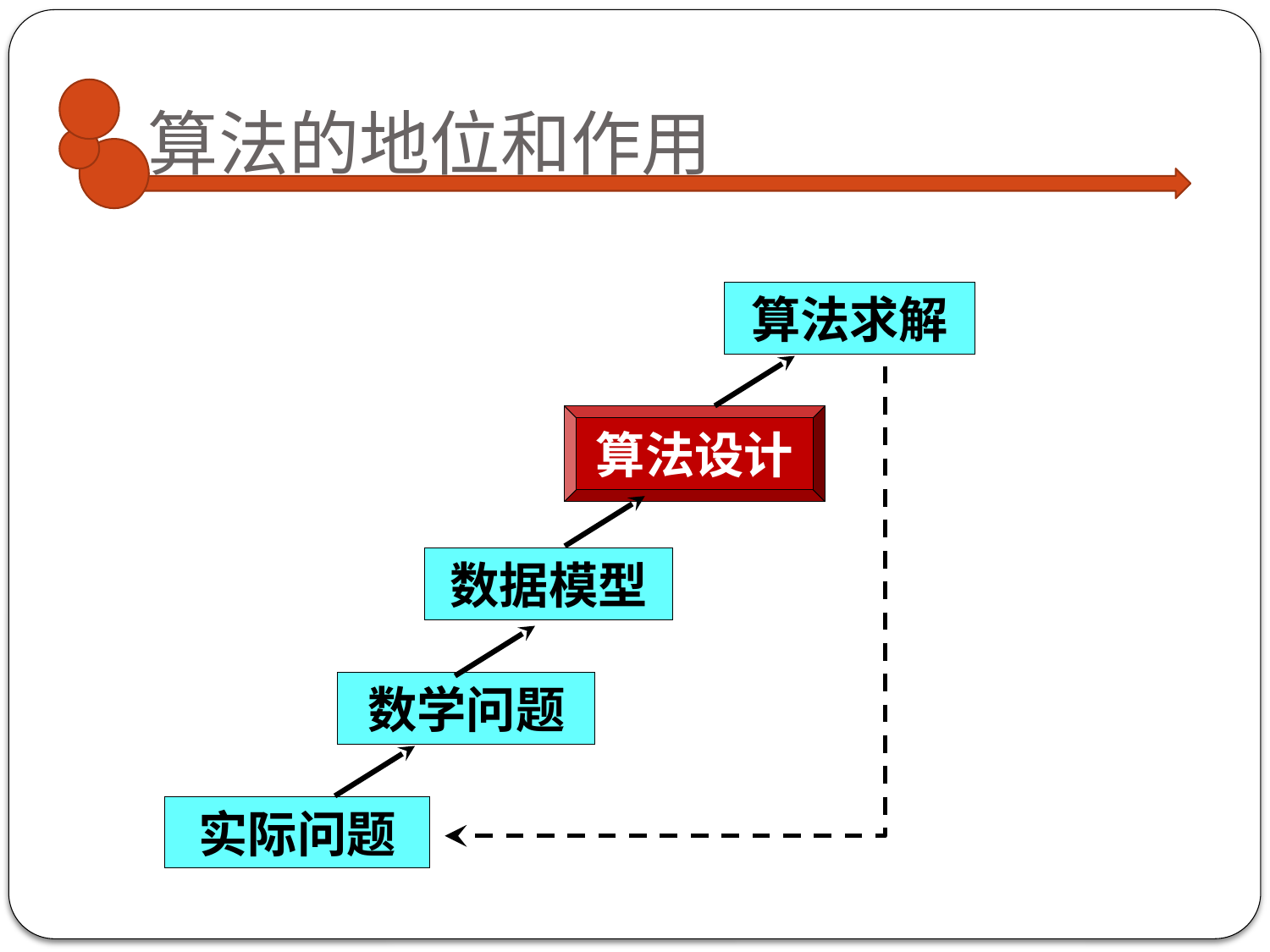

# 算法的地位和作用
算法求解

算法设计

数据模型

数学问题

实际问题
8